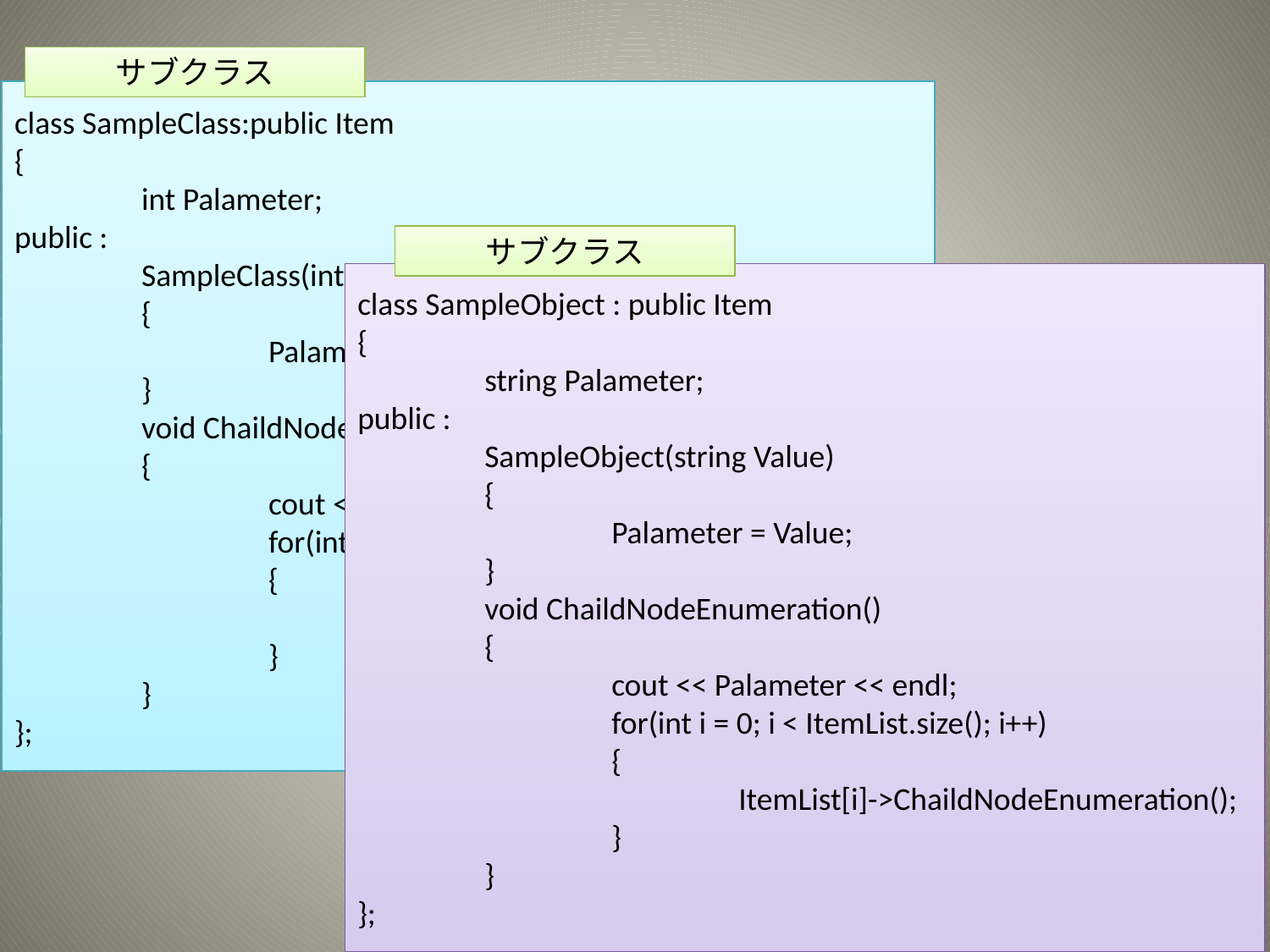

# 実装
サブクラス
class SampleClass:public Item
{
	int Palameter;
public :
	SampleClass(int Value)
	{
		Palameter = Value;
	}
	void ChaildNodeEnumeration()
	{
		cout << Palameter << endl;
		for(int i = 0; i < ItemList.size(); i++)
		{
			ItemList[i]->ChaildNodeEnumeration();
		}
	}
};
抽象クラス
class Item
{
public:
	vector<Item *> ItemList;
	virtual void ChaildNodeEnumeration() = 0;
};
サブクラス
class SampleObject : public Item
{
	string Palameter;
public :
	SampleObject(string Value)
	{
		Palameter = Value;
	}
	void ChaildNodeEnumeration()
	{
		cout << Palameter << endl;
		for(int i = 0; i < ItemList.size(); i++)
		{
			ItemList[i]->ChaildNodeEnumeration();
		}
	}
};
純粋仮想関数(≒インターフェース)